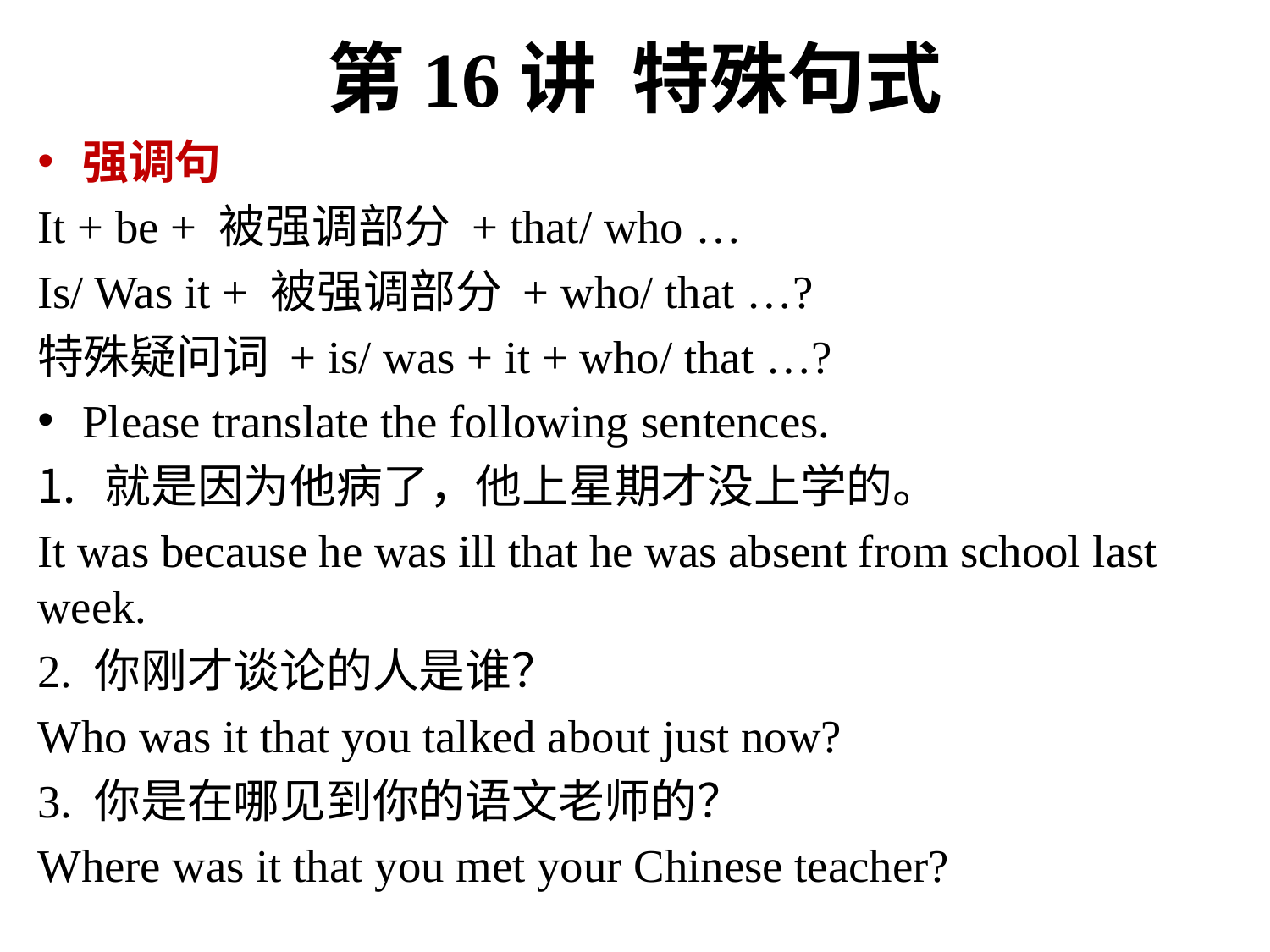

# 第16讲  特殊句式
强调句
It + be + 被强调部分 + that/ who …
Is/ Was it + 被强调部分 + who/ that …?
特殊疑问词 + is/ was + it + who/ that …?
Please translate the following sentences.
就是因为他病了，他上星期才没上学的。
It was because he was ill that he was absent from school last week.
2. 你刚才谈论的人是谁？
Who was it that you talked about just now?
3. 你是在哪见到你的语文老师的？
Where was it that you met your Chinese teacher?